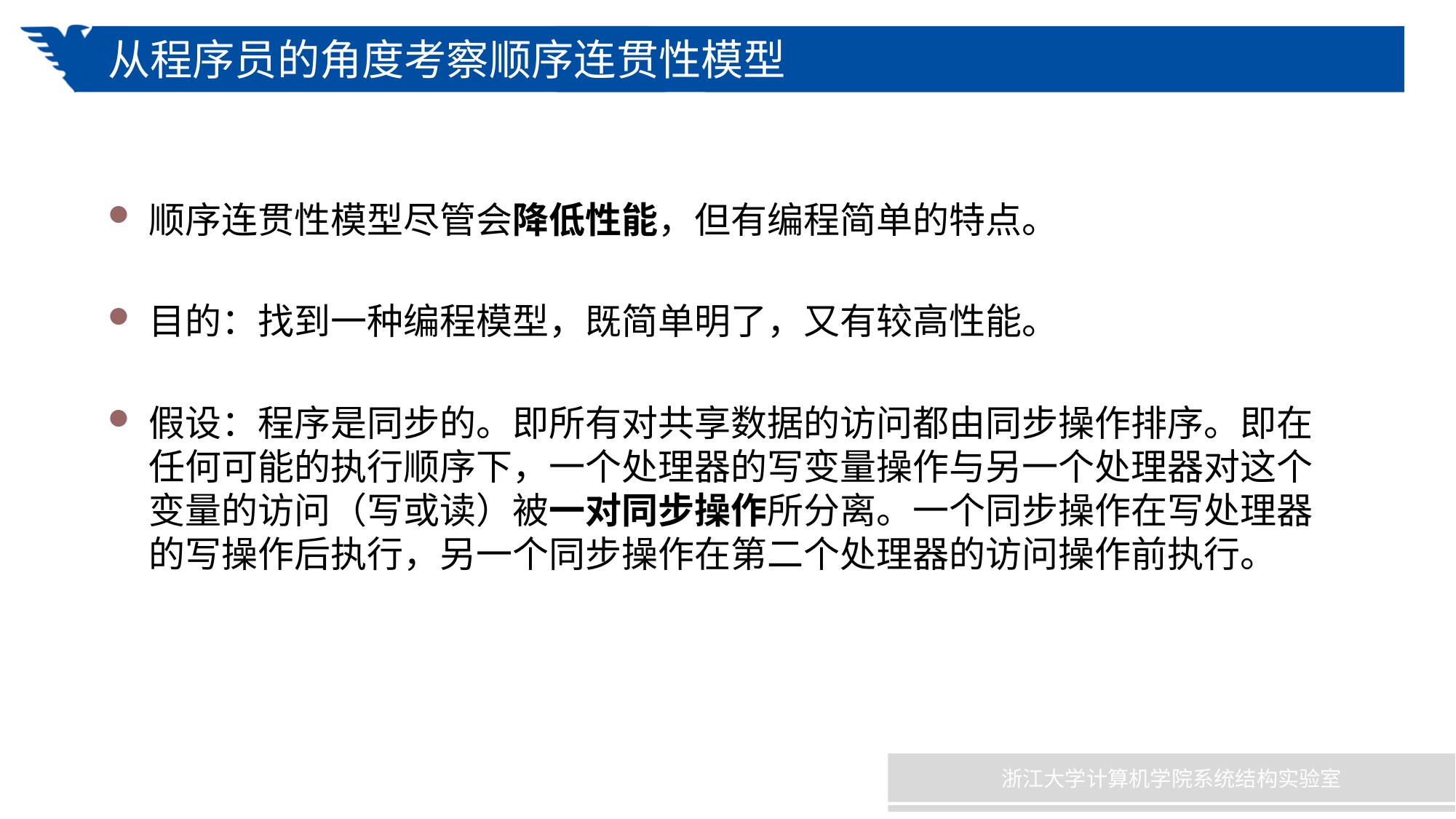

# 从程序员的角度考察顺序连贯性模型
顺序连贯性模型尽管会降低性能，但有编程简单的特点。

目的：找到一种编程模型，既简单明了，又有较高性能。

假设：程序是同步的。即所有对共享数据的访问都由同步操作排序。即在任何可能的执行顺序下，一个处理器的写变量操作与另一个处理器对这个变量的访问（写或读）被一对同步操作所分离。一个同步操作在写处理器的写操作后执行，另一个同步操作在第二个处理器的访问操作前执行。